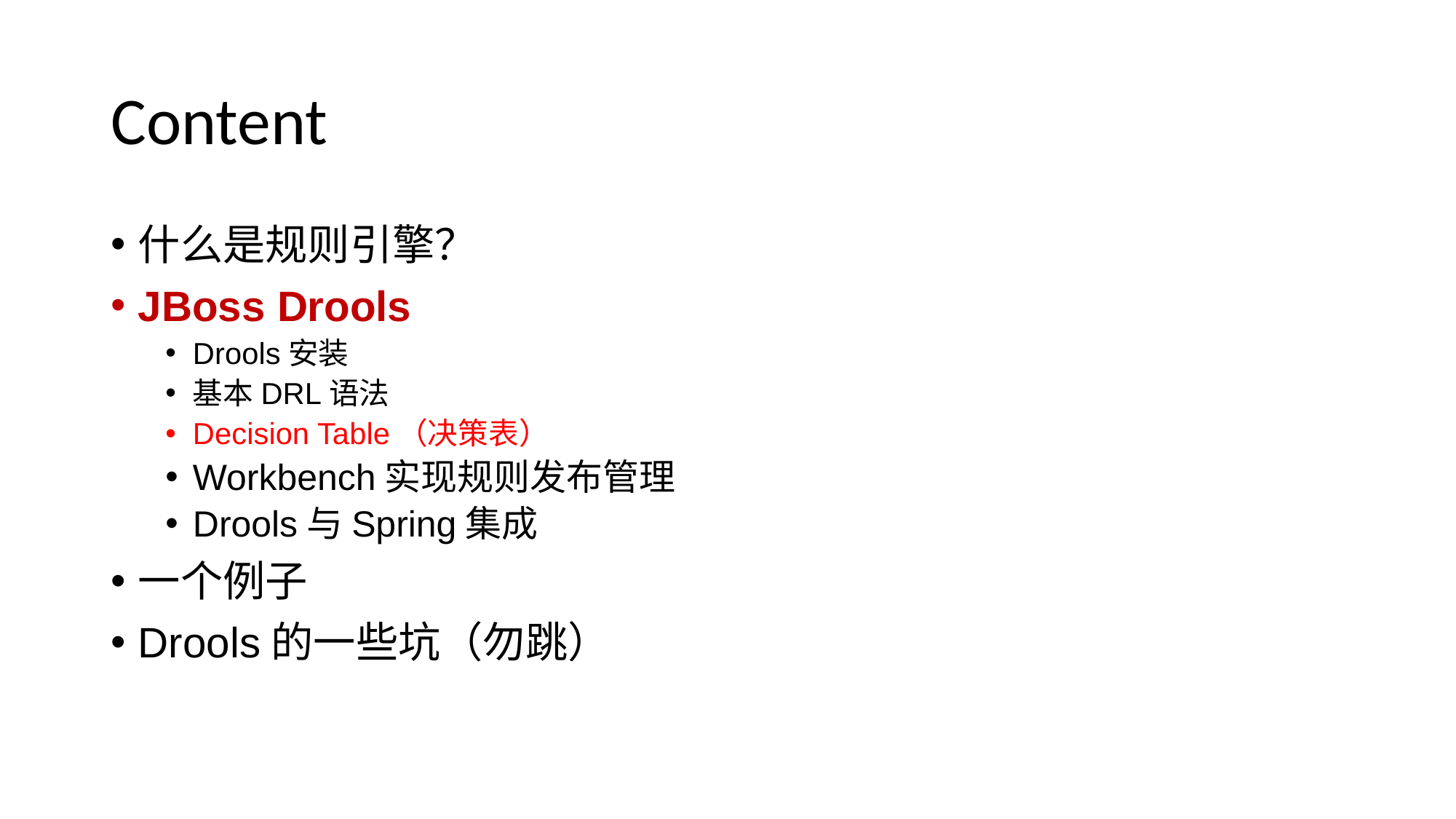

# Content
什么是规则引擎？
JBoss Drools
Drools安装
基本DRL语法
Decision Table（决策表）
Workbench实现规则发布管理
Drools与Spring集成
一个例子
Drools的一些坑（勿跳）